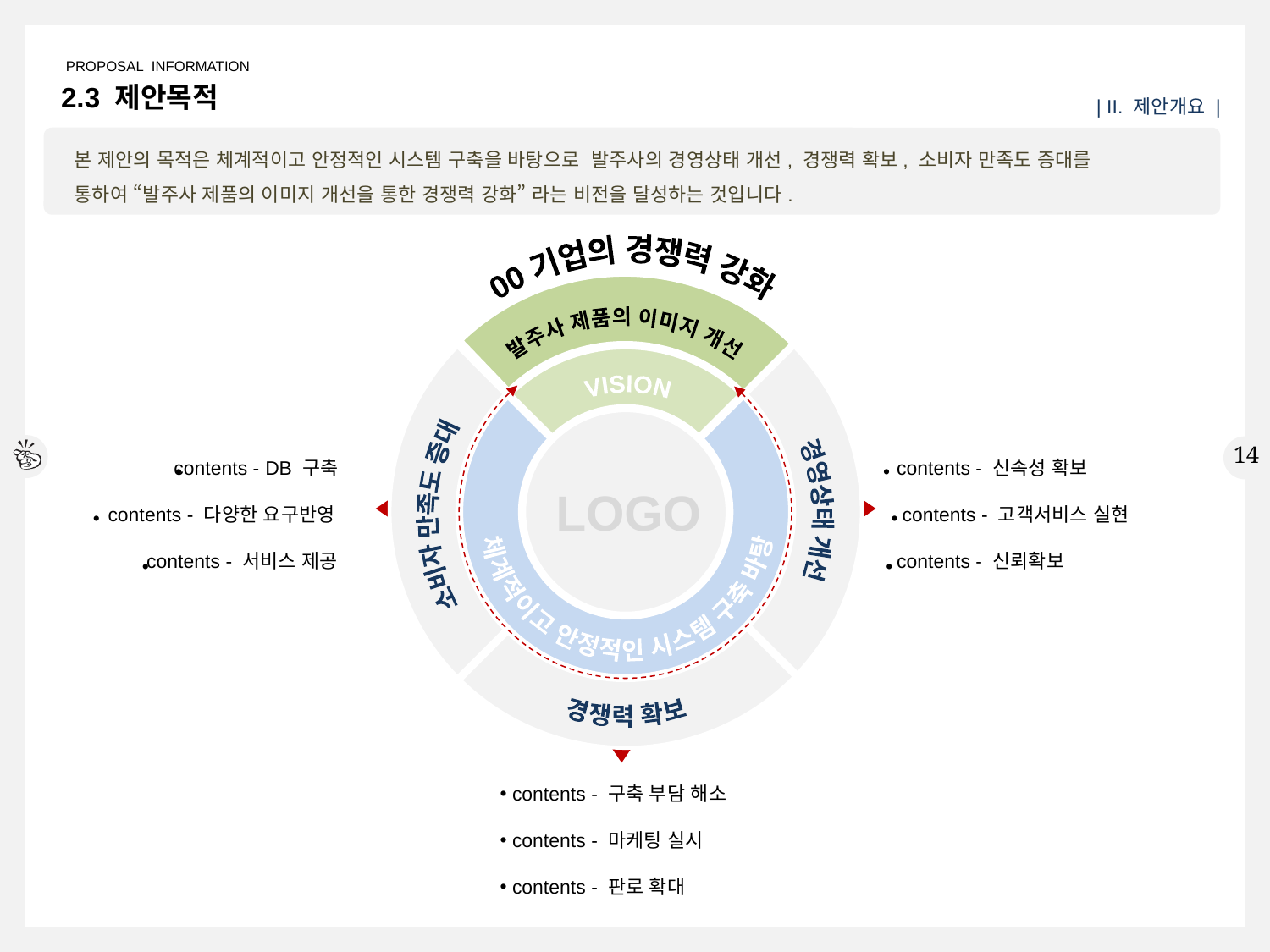

00 기업의 경쟁력 강화

경영상태 개선
소비자 만족도 증대
  발주사 제품의 이미지 개선

체계적이고 안정적인 시스템 구축 바탕
VISION

             contents - DB 구축
 contents - 다양한 요구반영
        contents - 서비스 제공
 contents - 신속성 확보
  contents - 고객서비스 실현
 contents - 신뢰확보

경쟁력 확보

 contents - 구축 부담 해소
 contents - 마케팅 실시
 contents - 판로 확대
LOGO